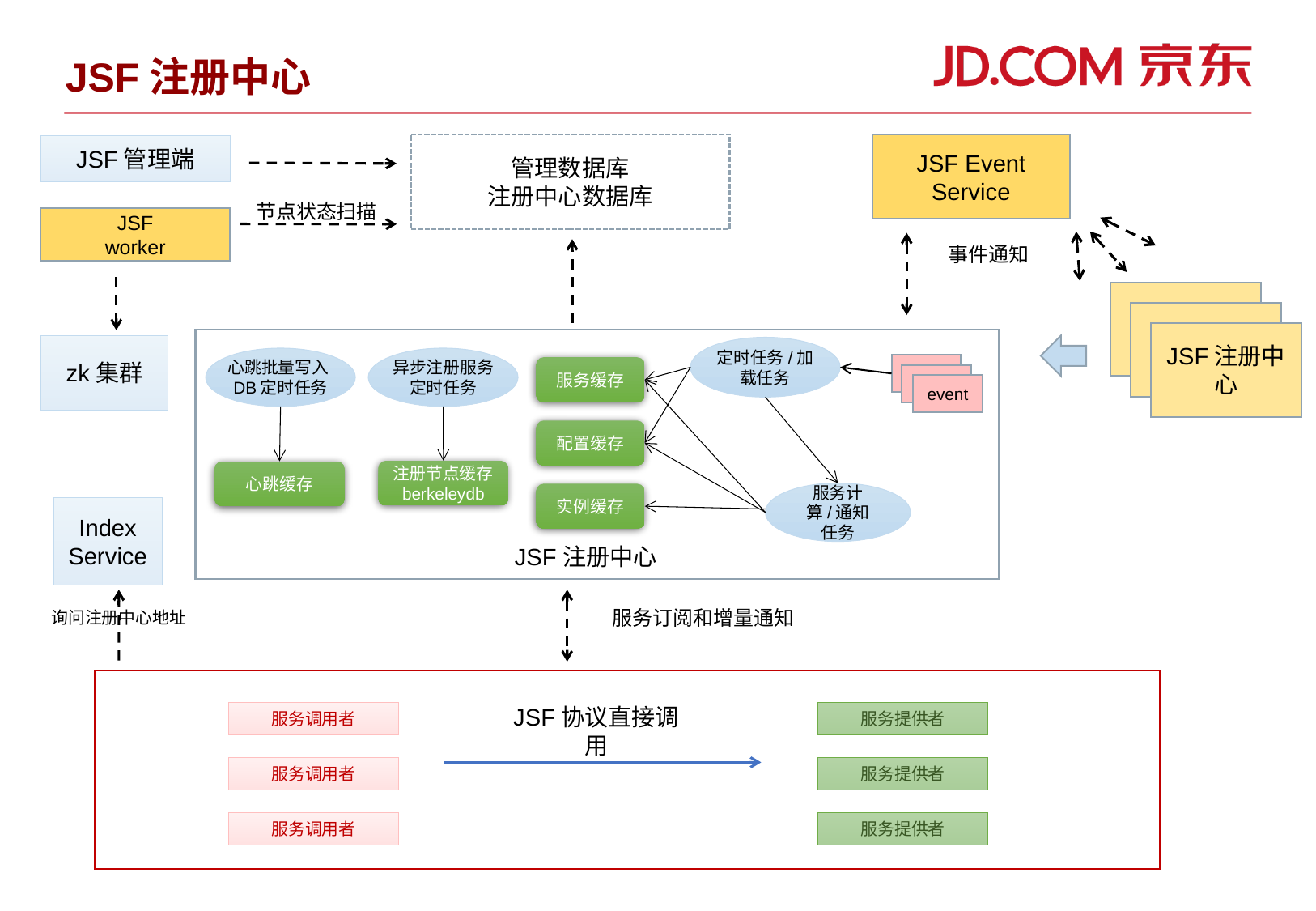

JSF注册中心
管理数据库
注册中心数据库
JSF Event Service
JSF管理端
节点状态扫描
JSF
worker
事件通知

JSF注册中心

zk集群

定时任务/加载任务
异步注册服务定时任务
心跳批量写入DB定时任务

服务缓存

event
配置缓存
注册节点缓存berkeleydb
心跳缓存
服务计算/通知任务
实例缓存
Index Service
JSF注册中心
询问注册中心地址
服务订阅和增量通知

服务调用者
服务提供者
JSF协议直接调用
服务提供者
服务调用者
服务提供者
服务调用者